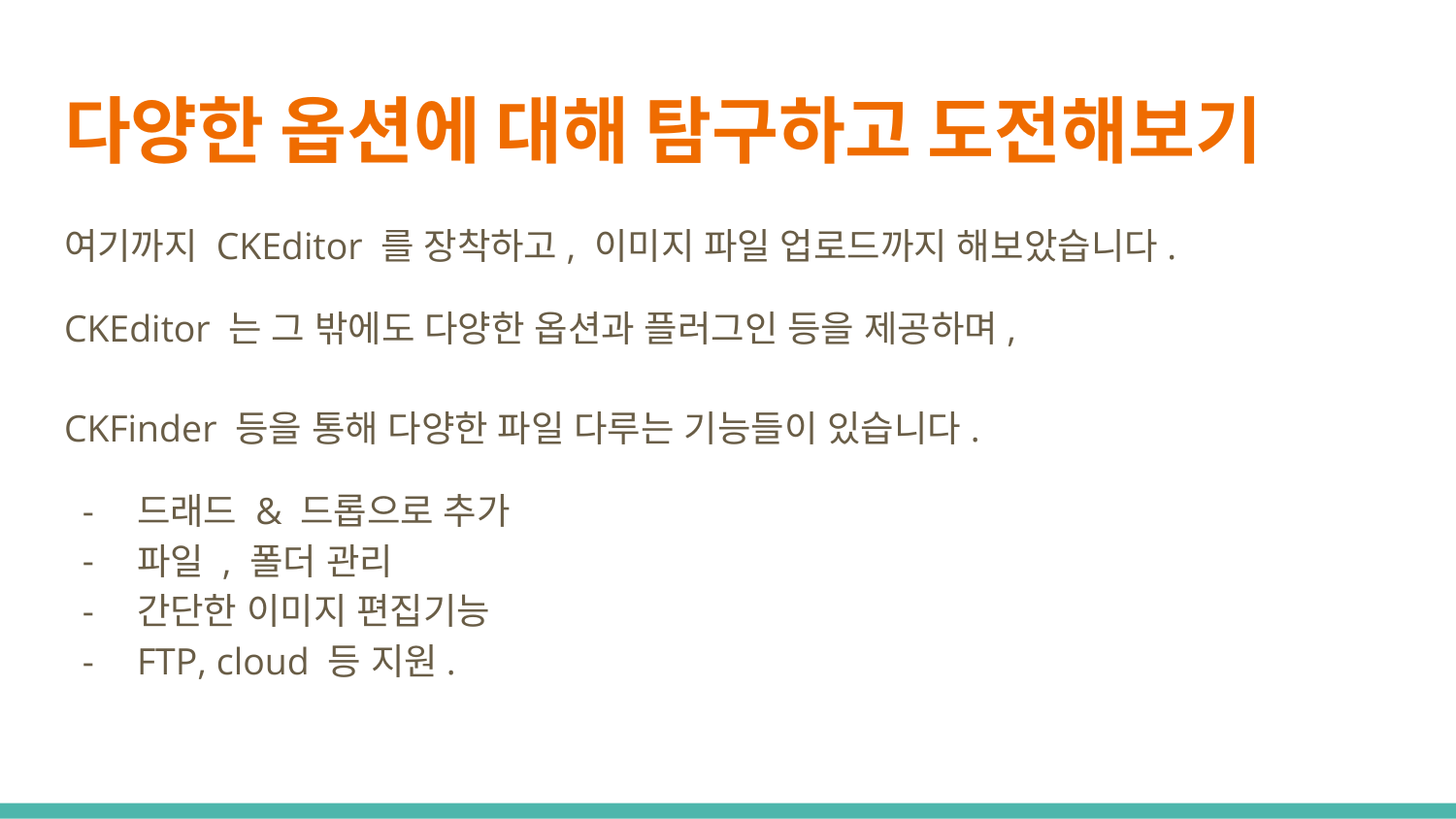

# 다양한 옵션에 대해 탐구하고 도전해보기
여기까지 CKEditor 를 장착하고, 이미지 파일 업로드까지 해보았습니다.
CKEditor 는 그 밖에도 다양한 옵션과 플러그인 등을 제공하며,
CKFinder 등을 통해 다양한 파일 다루는 기능들이 있습니다.
드래드 & 드롭으로 추가
파일 , 폴더 관리
간단한 이미지 편집기능
FTP, cloud 등 지원.